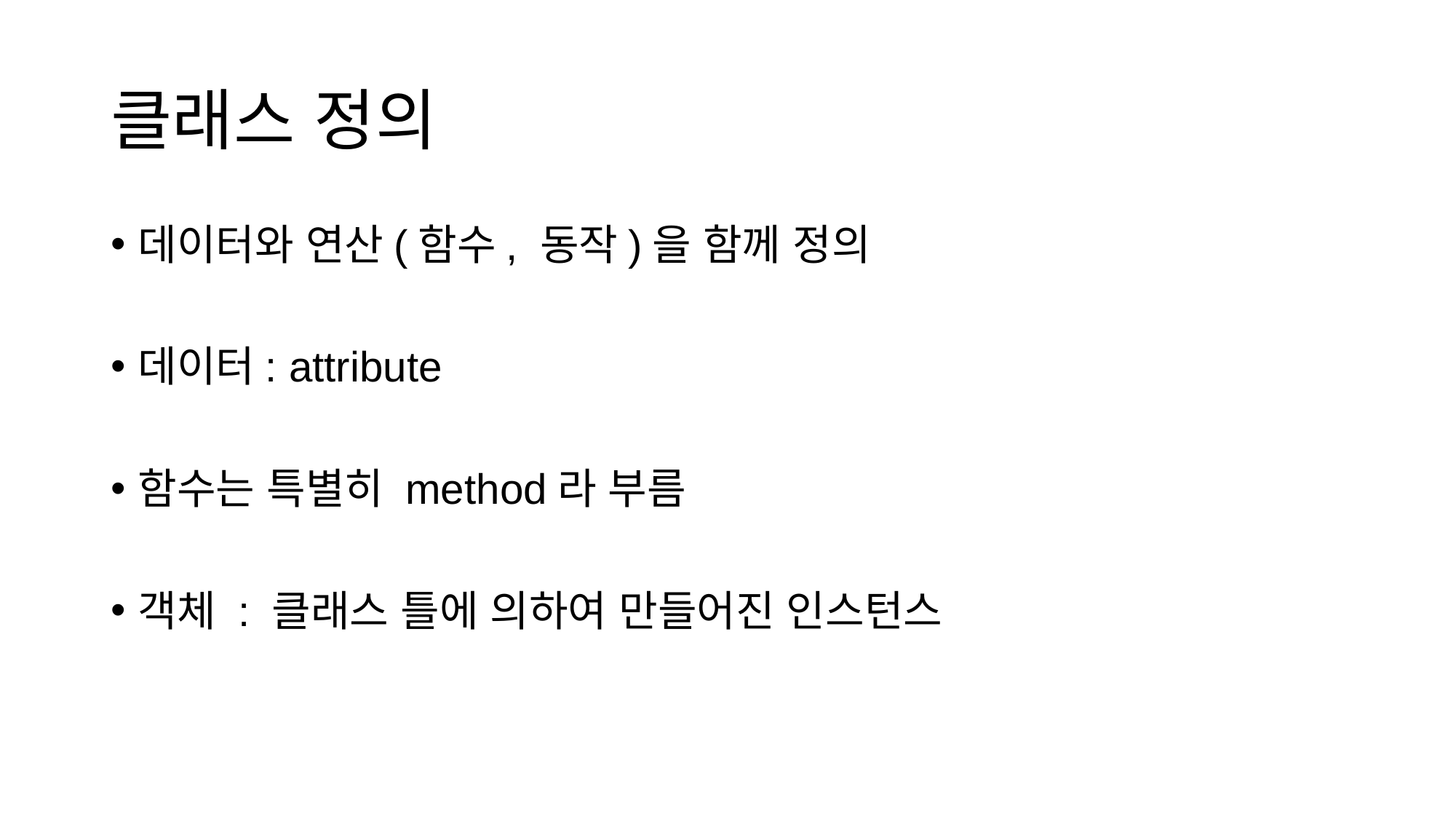

# 클래스 정의
데이터와 연산(함수, 동작)을 함께 정의

데이터: attribute

함수는 특별히 method라 부름

객체 : 클래스 틀에 의하여 만들어진 인스턴스